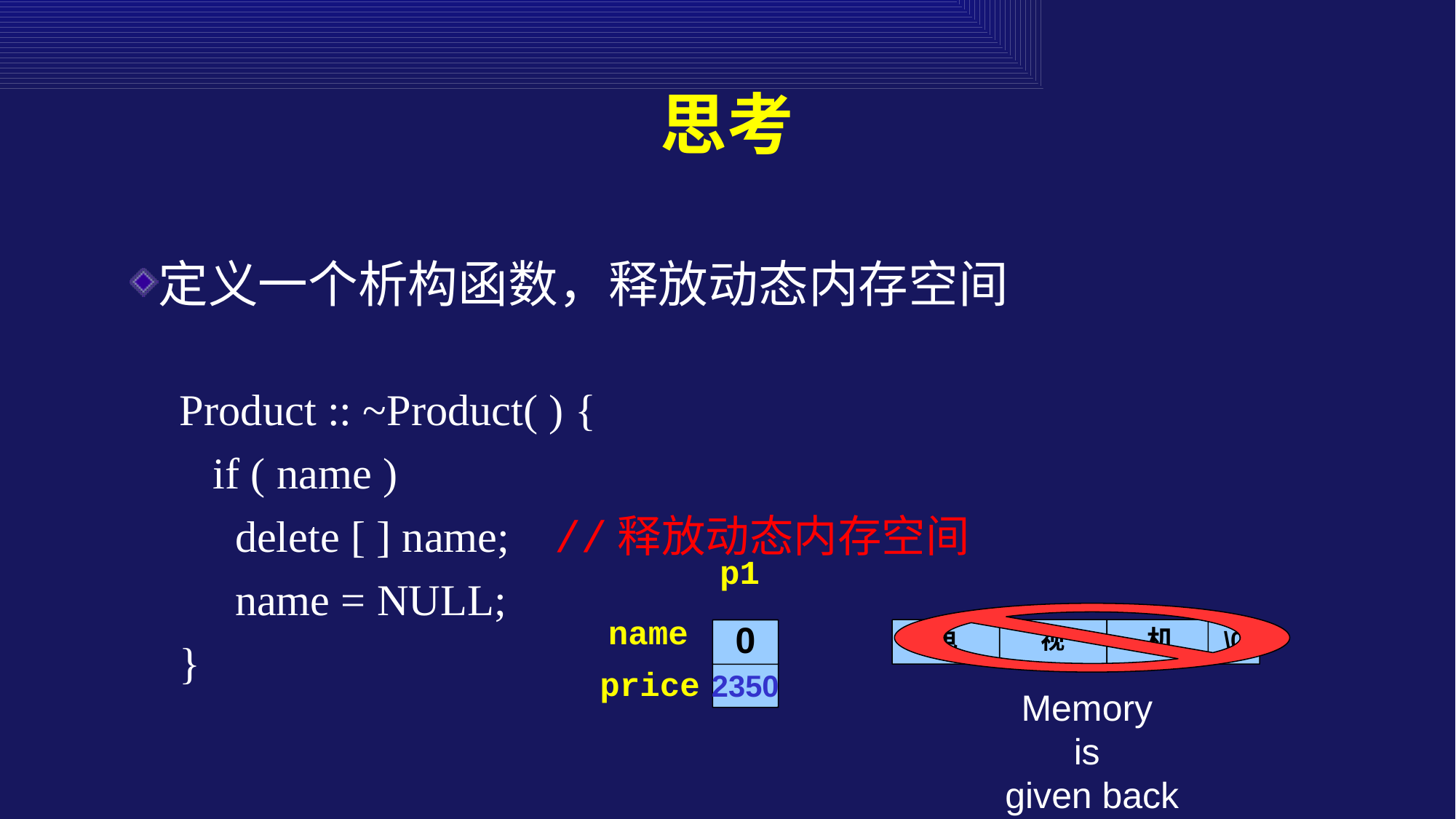

# 思考

定义一个析构函数，释放动态内存空间

Product :: ~Product( ) {
   if ( name )
     delete [ ] name;    //释放动态内存空间
     name = NULL;
}

p1
name
电
视
机
\0
0
price
2350
Memory
is
given back